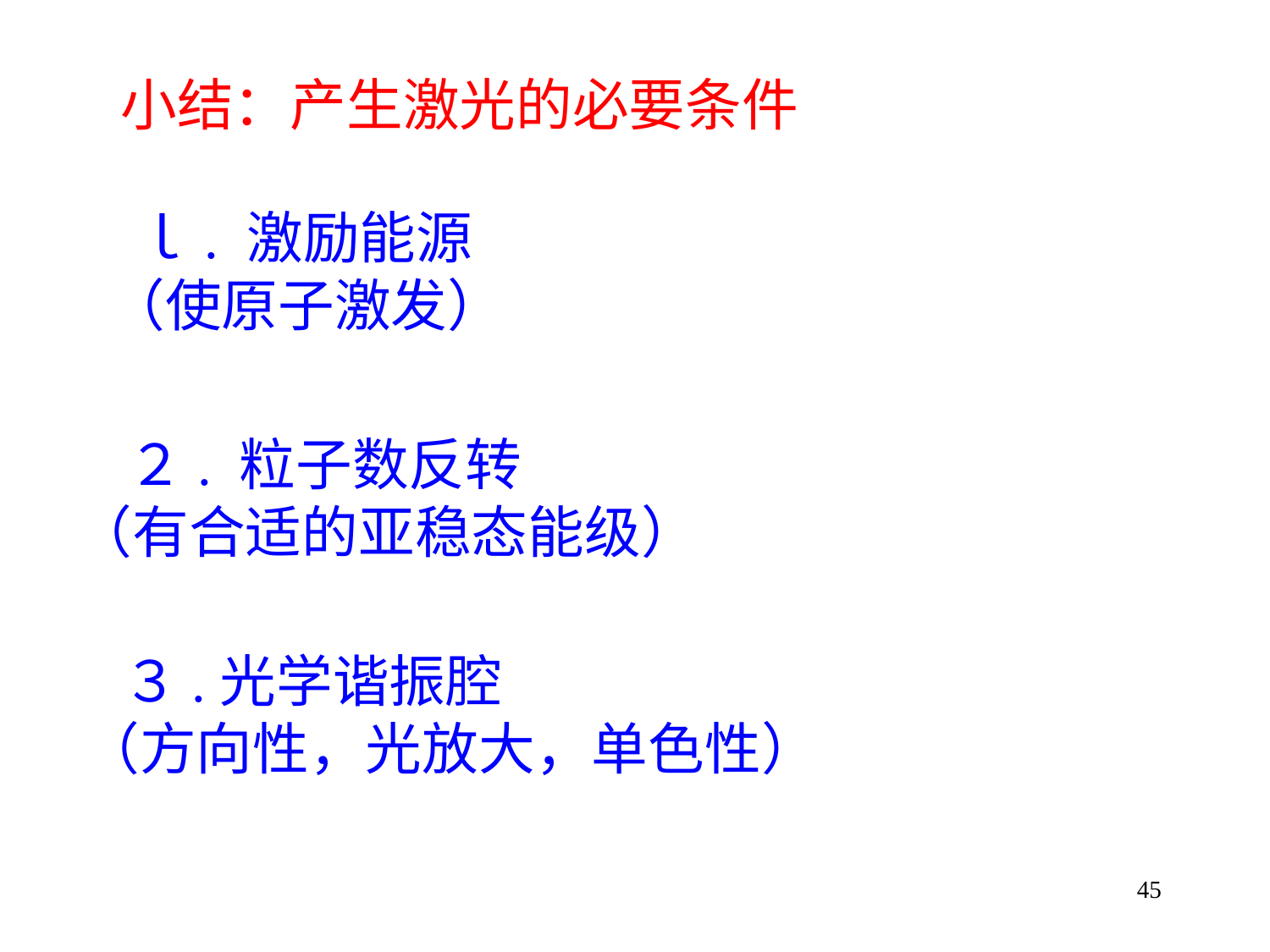

小结：产生激光的必要条件
 ｌ. 激励能源
（使原子激发）
   ２. 粒子数反转
（有合适的亚稳态能级）
  ３.光学谐振腔
（方向性，光放大，单色性）
45